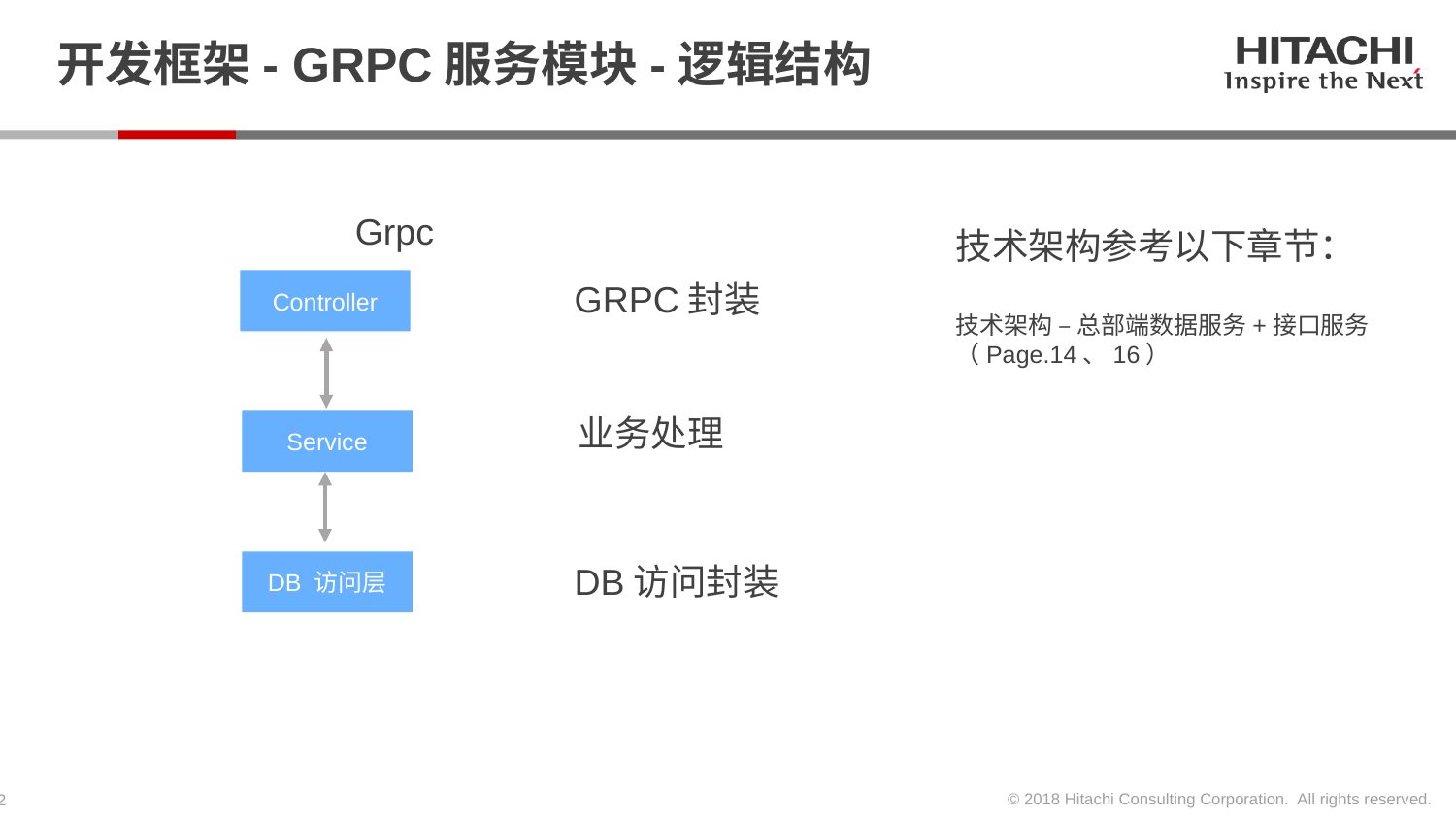

# 开发框架- GRPC服务模块-逻辑结构
Grpc
技术架构参考以下章节：

技术架构 – 总部端数据服务+接口服务
（Page.14、16）
GRPC封装
Controller
业务处理
Service
DB 访问层
DB访问封装